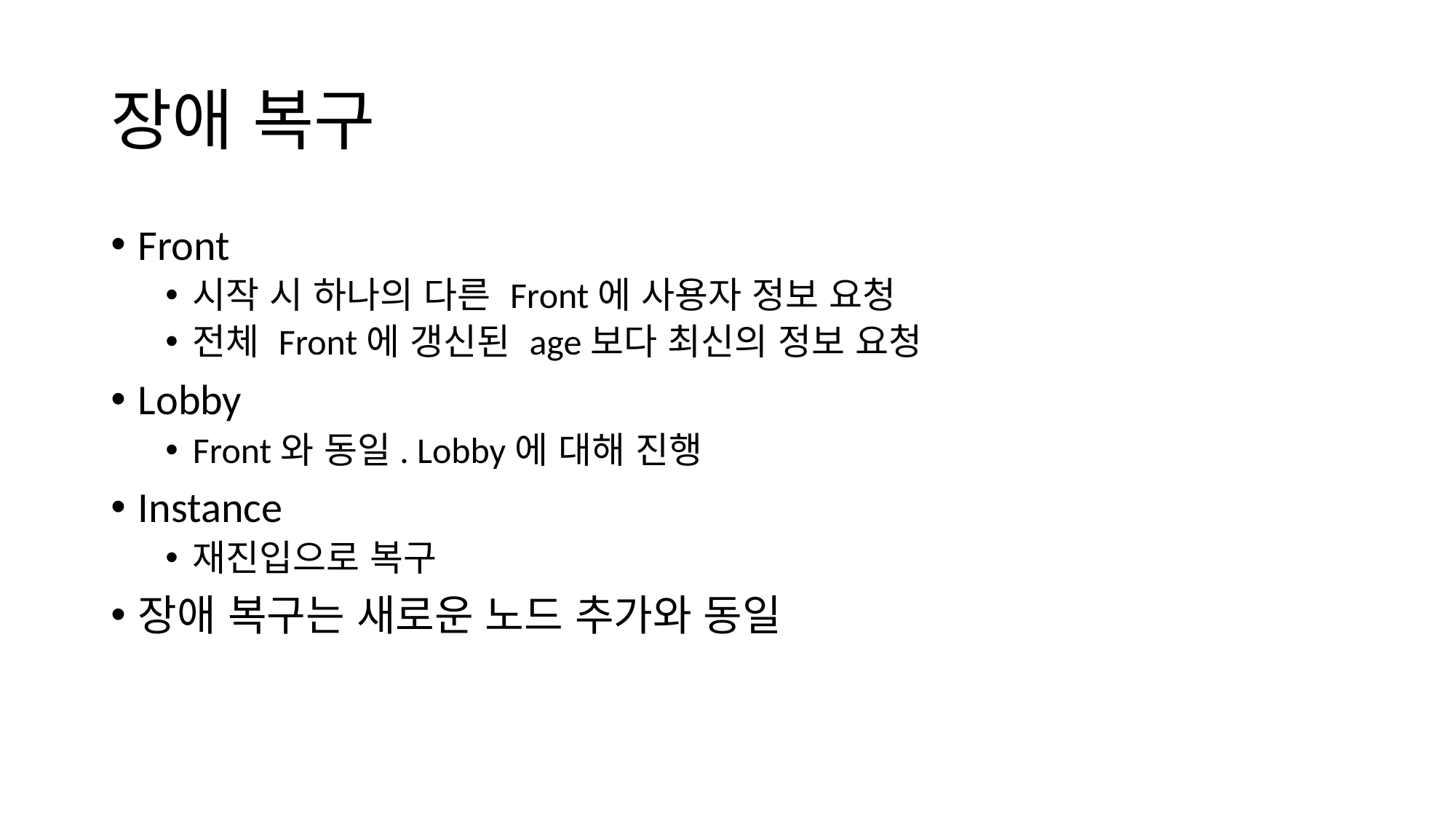

# 장애 복구
Front
시작 시 하나의 다른 Front에 사용자 정보 요청
전체 Front에 갱신된 age보다 최신의 정보 요청
Lobby
Front와 동일. Lobby에 대해 진행
Instance
재진입으로 복구
장애 복구는 새로운 노드 추가와 동일